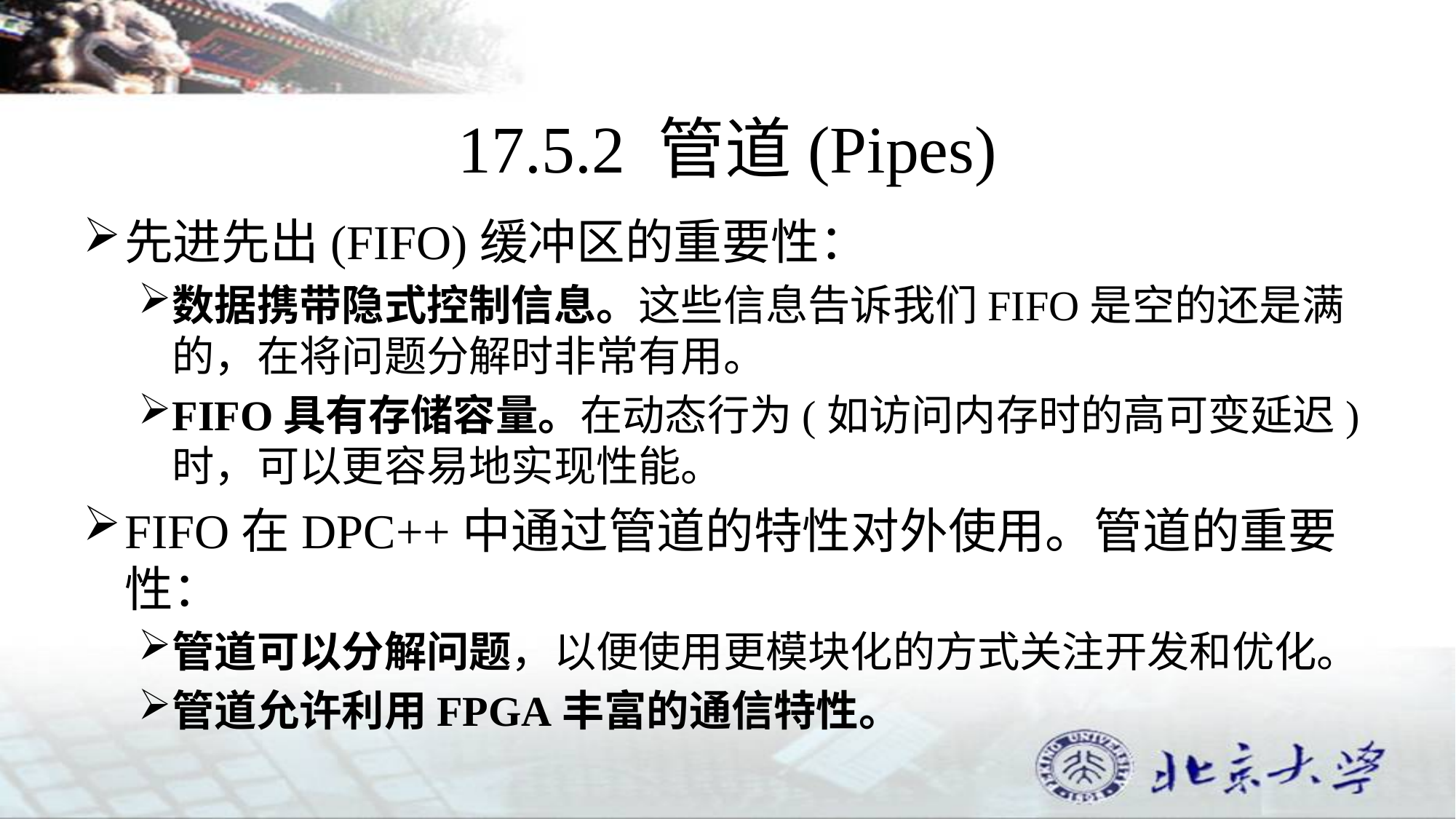

# 17.5.2 管道(Pipes)
先进先出(FIFO)缓冲区的重要性：
数据携带隐式控制信息。这些信息告诉我们FIFO是空的还是满的，在将问题分解时非常有用。
FIFO具有存储容量。在动态行为(如访问内存时的高可变延迟) 时，可以更容易地实现性能。
FIFO在DPC++中通过管道的特性对外使用。管道的重要性：
管道可以分解问题，以便使用更模块化的方式关注开发和优化。
管道允许利用FPGA丰富的通信特性。